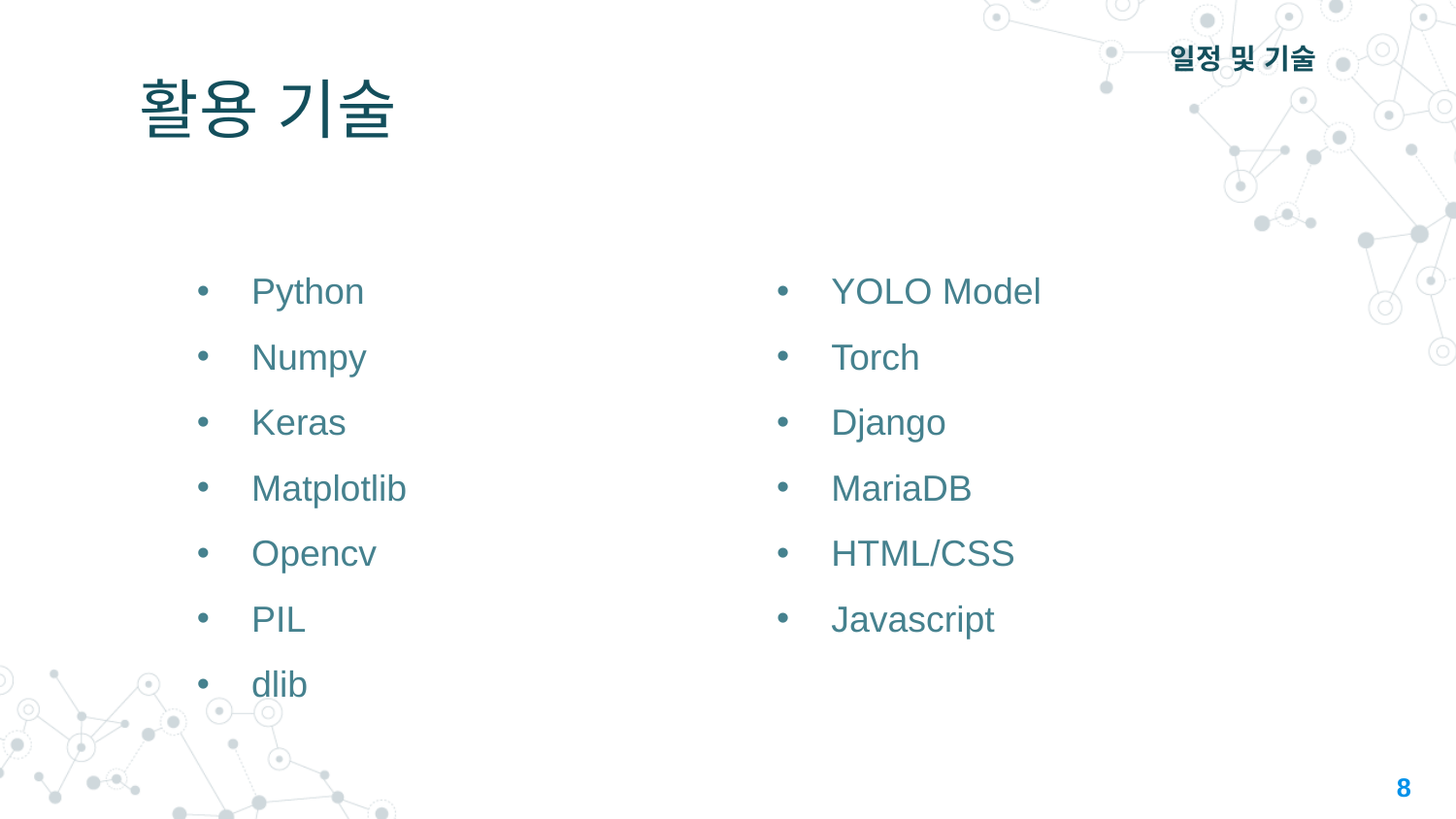

일정 및 기술
# 활용 기술
Python
Numpy
Keras
Matplotlib
Opencv
PIL
dlib
YOLO Model
Torch
Django
MariaDB
HTML/CSS
Javascript

8